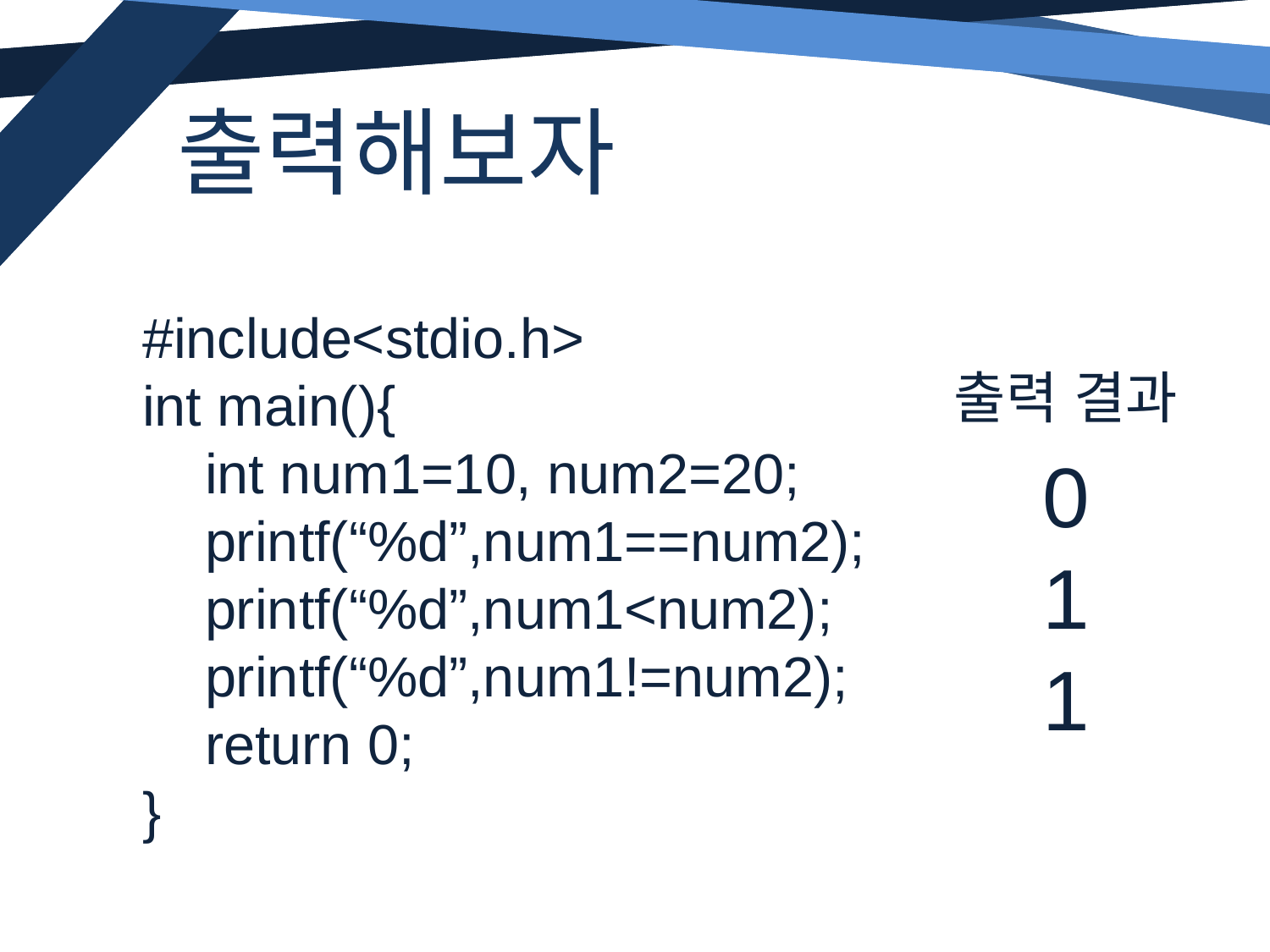

출력해보자
#include<stdio.h>
int main(){
    int num1=10, num2=20;
    printf(“%d”,num1==num2);
    printf(“%d”,num1<num2);
    printf(“%d”,num1!=num2);
    return 0;
}
출력 결과
0
1
1